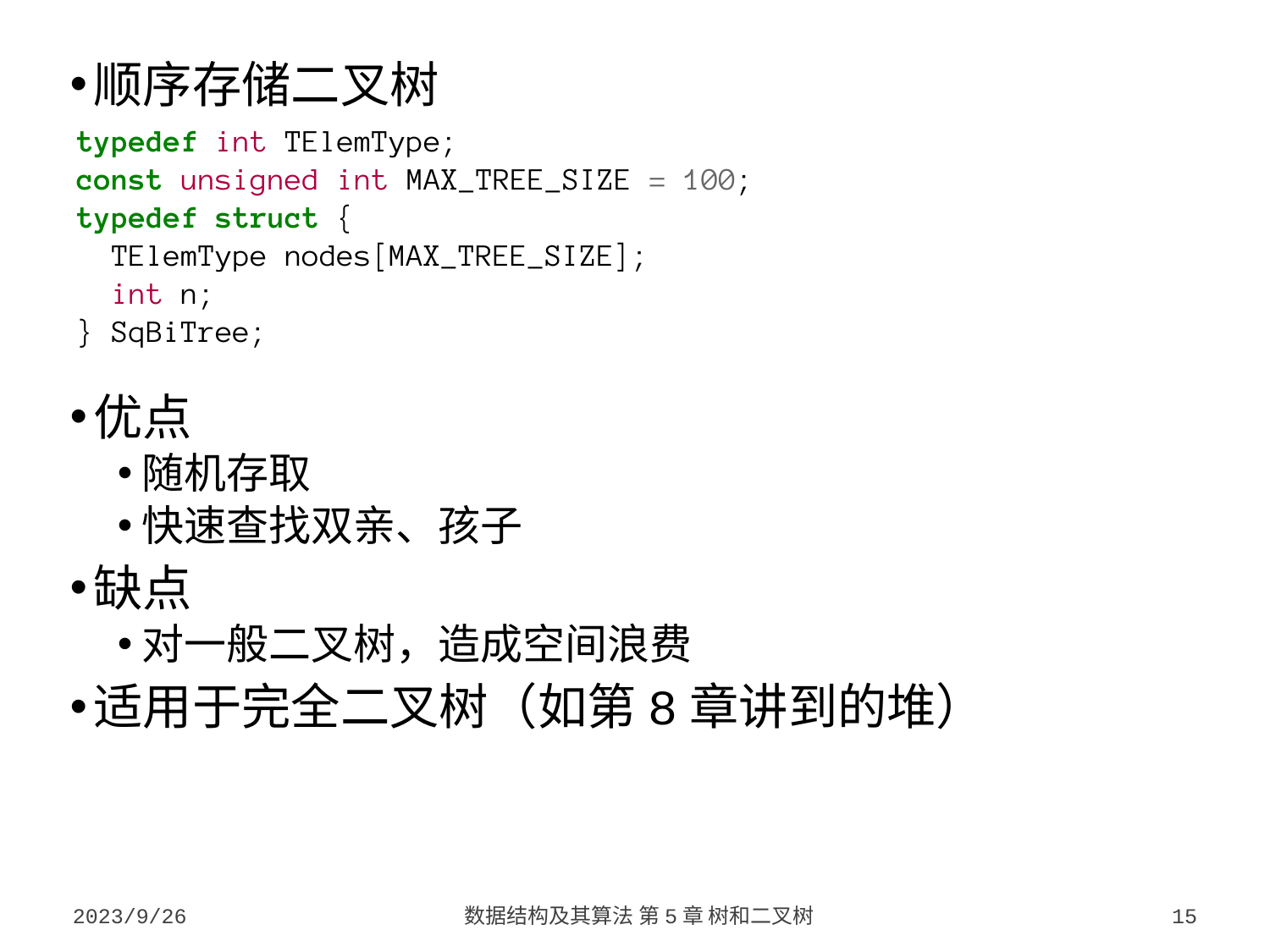

顺序存储二叉树

优点
随机存取
快速查找双亲、孩子
缺点
对一般二叉树，造成空间浪费
适用于完全二叉树（如第8章讲到的堆）
typedef int TElemType;
const unsigned int MAX_TREE_SIZE = 100;
typedef struct {
  TElemType nodes[MAX_TREE_SIZE];
  int n;
} SqBiTree;
2023/9/26
数据结构及其算法 第5章 树和二叉树
15